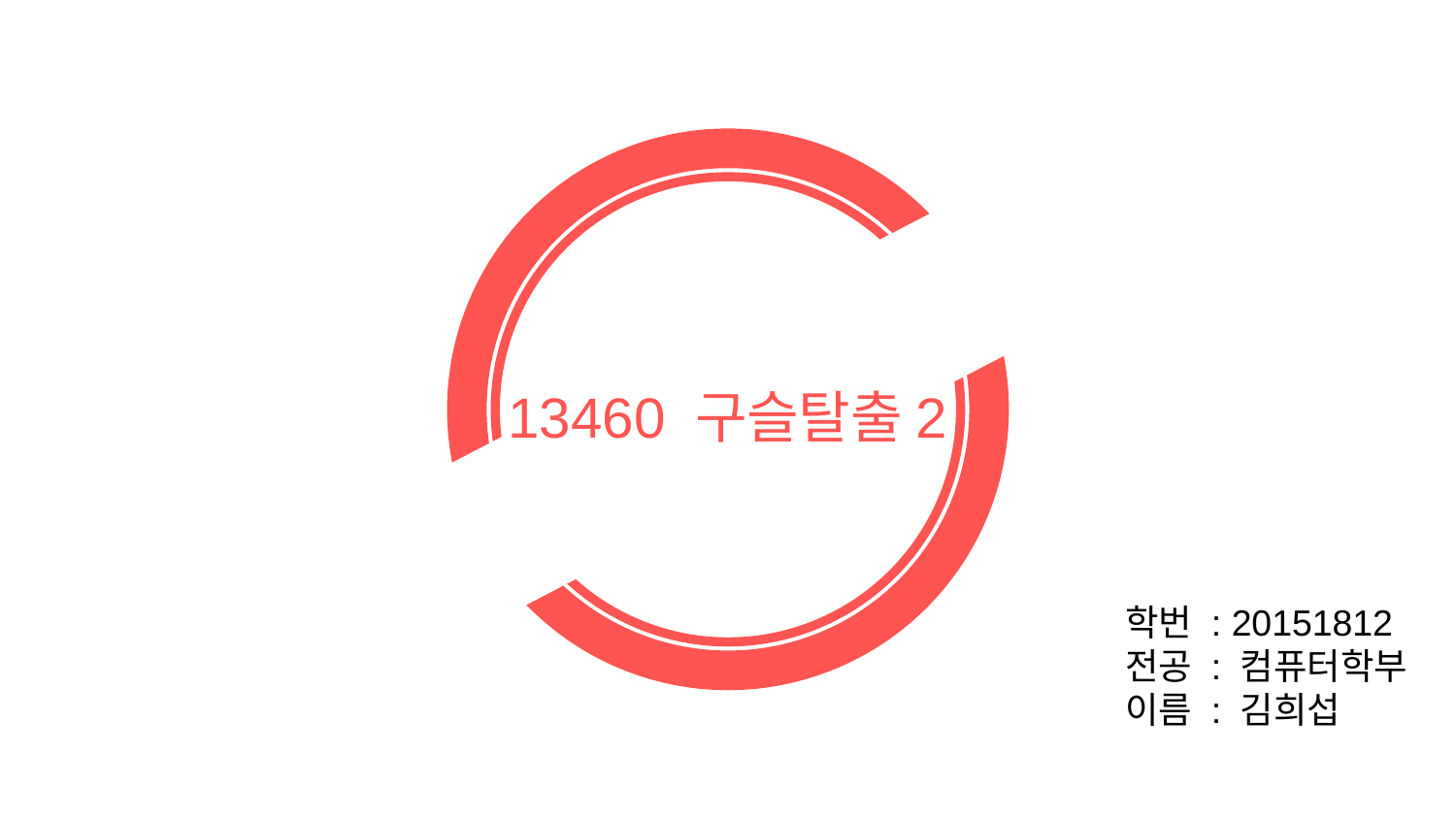

13460 구슬탈출2
학번 : 20151812
전공 : 컴퓨터학부
이름 : 김희섭